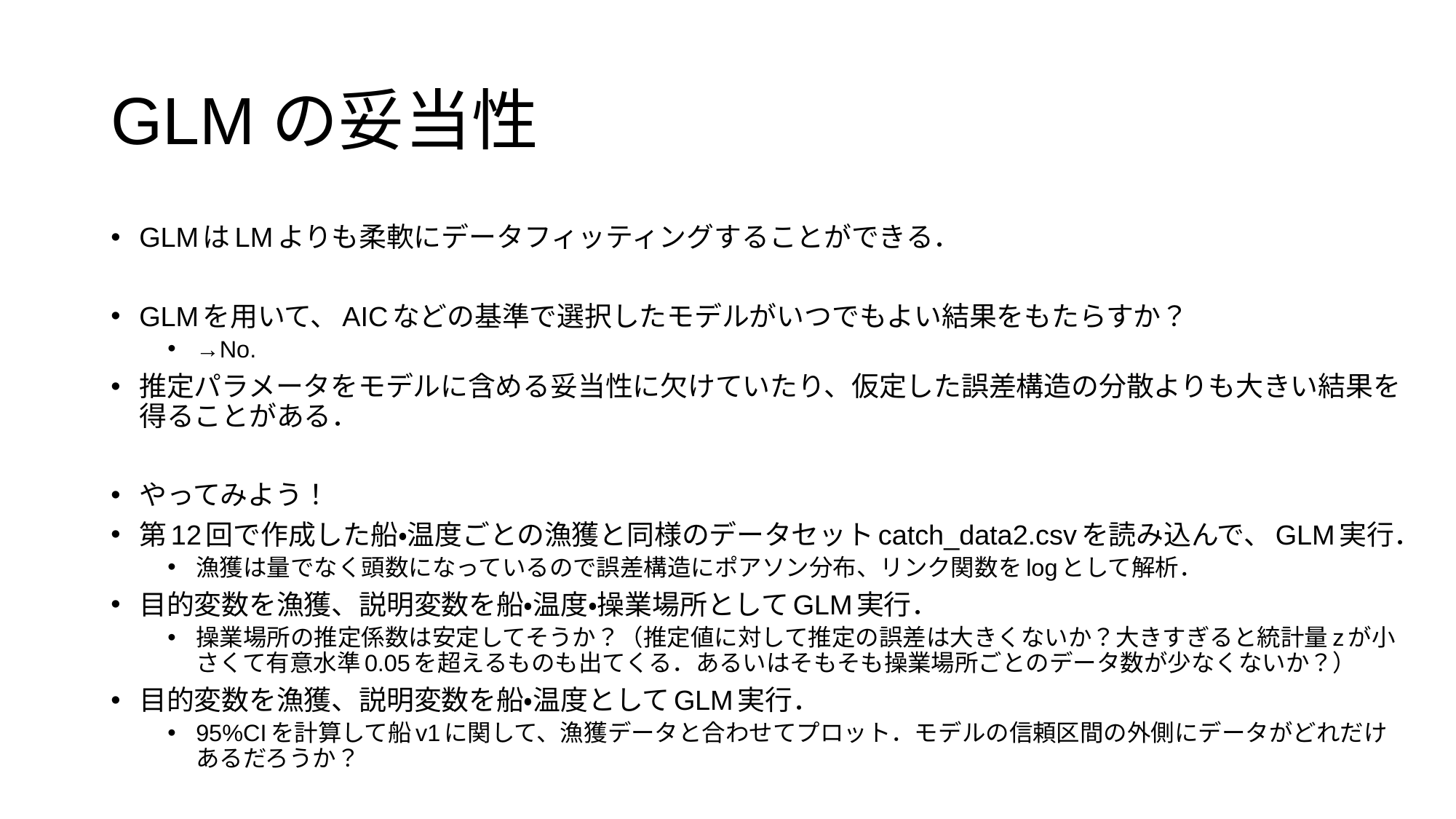

# GLMの妥当性
GLMはLMよりも柔軟にデータフィッティングすることができる．

GLMを用いて、AICなどの基準で選択したモデルがいつでもよい結果をもたらすか？
→No.
推定パラメータをモデルに含める妥当性に欠けていたり、仮定した誤差構造の分散よりも大きい結果を得ることがある．

やってみよう！
第12回で作成した船・温度ごとの漁獲と同様のデータセットcatch_data2.csvを読み込んで、GLM実行．
漁獲は量でなく頭数になっているので誤差構造にポアソン分布、リンク関数をlogとして解析．
目的変数を漁獲、説明変数を船・温度・操業場所としてGLM実行．
操業場所の推定係数は安定してそうか？（推定値に対して推定の誤差は大きくないか？大きすぎると統計量zが小さくて有意水準0.05を超えるものも出てくる．あるいはそもそも操業場所ごとのデータ数が少なくないか？）
目的変数を漁獲、説明変数を船・温度としてGLM実行．
95%CIを計算して船v1に関して、漁獲データと合わせてプロット．モデルの信頼区間の外側にデータがどれだけあるだろうか？